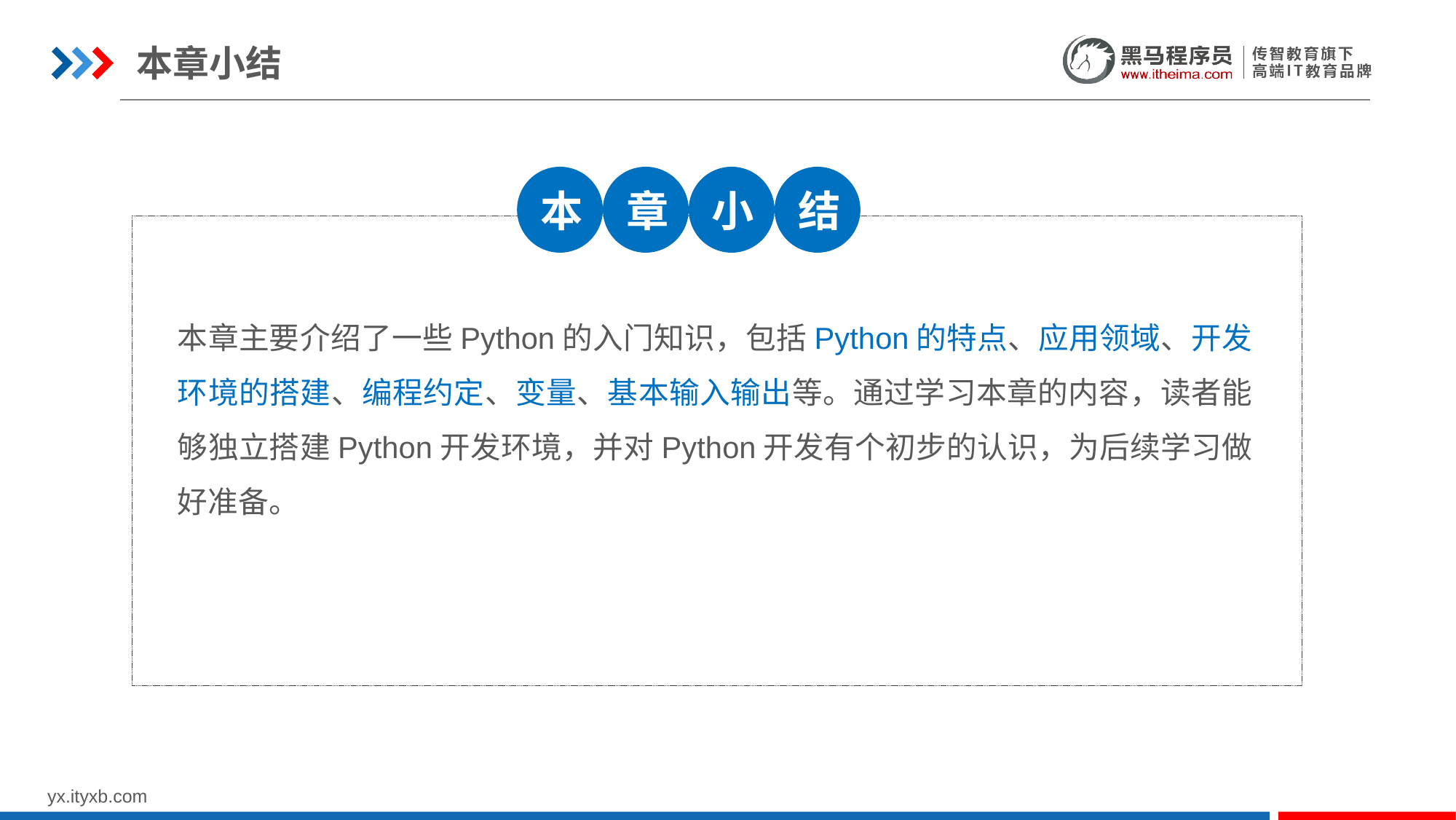

本章小结
本
章
小
结

本章主要介绍了一些Python的入门知识，包括Python的特点、应用领域、开发环境的搭建、编程约定、变量、基本输入输出等。通过学习本章的内容，读者能够独立搭建Python开发环境，并对Python开发有个初步的认识，为后续学习做好准备。